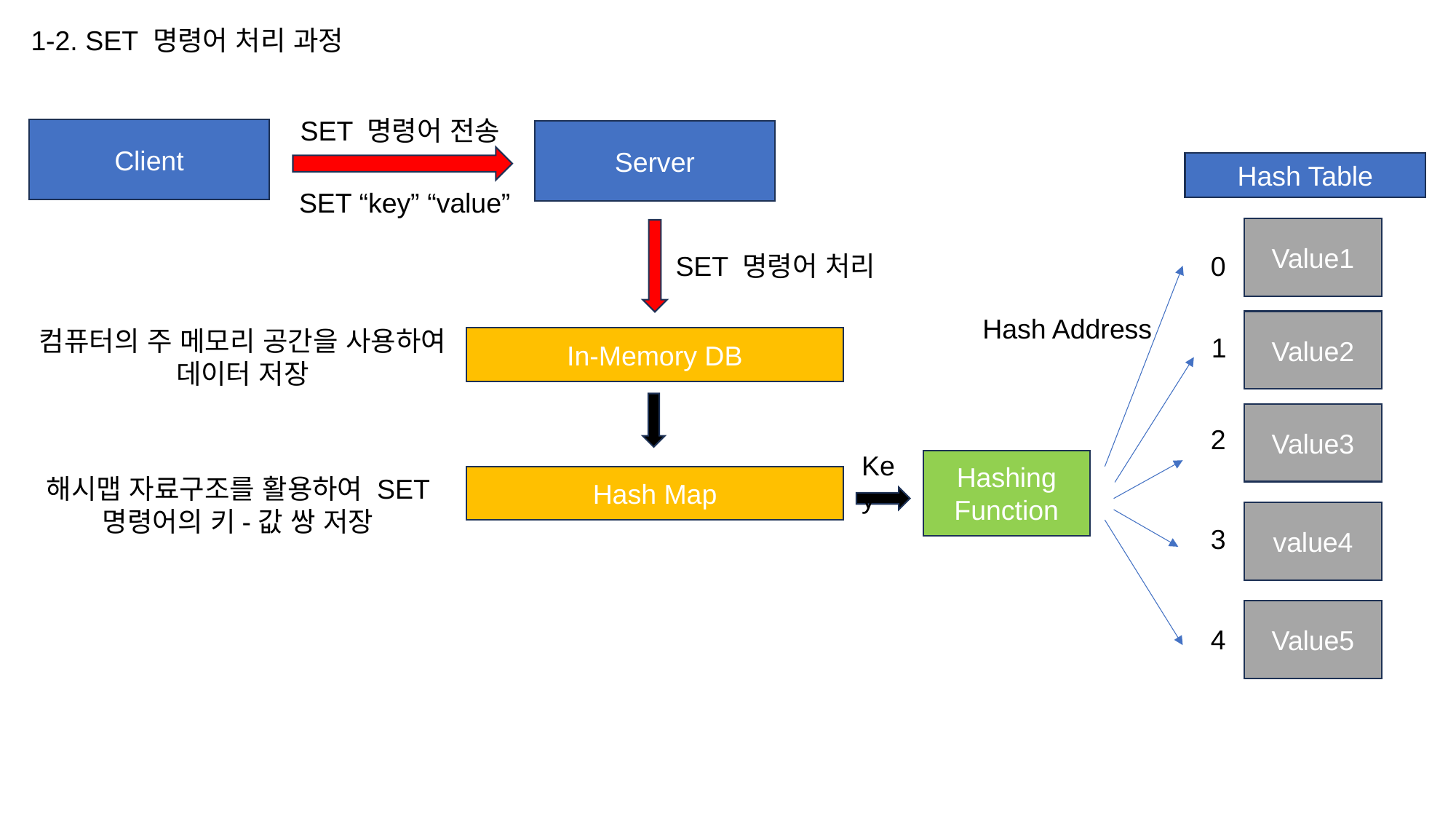

1-2. SET 명령어 처리 과정
SET 명령어 전송
Client
Server

Hash Table
SET “key” “value”
Value1
0
SET 명령어 처리

Hash Address
Value2
컴퓨터의 주 메모리 공간을 사용하여 데이터 저장
1
In-Memory DB
Value3

2
Key
Hashing Function
해시맵 자료구조를 활용하여 SET 명령어의 키-값 쌍 저장
Hash Map

value4
3
Value5
4